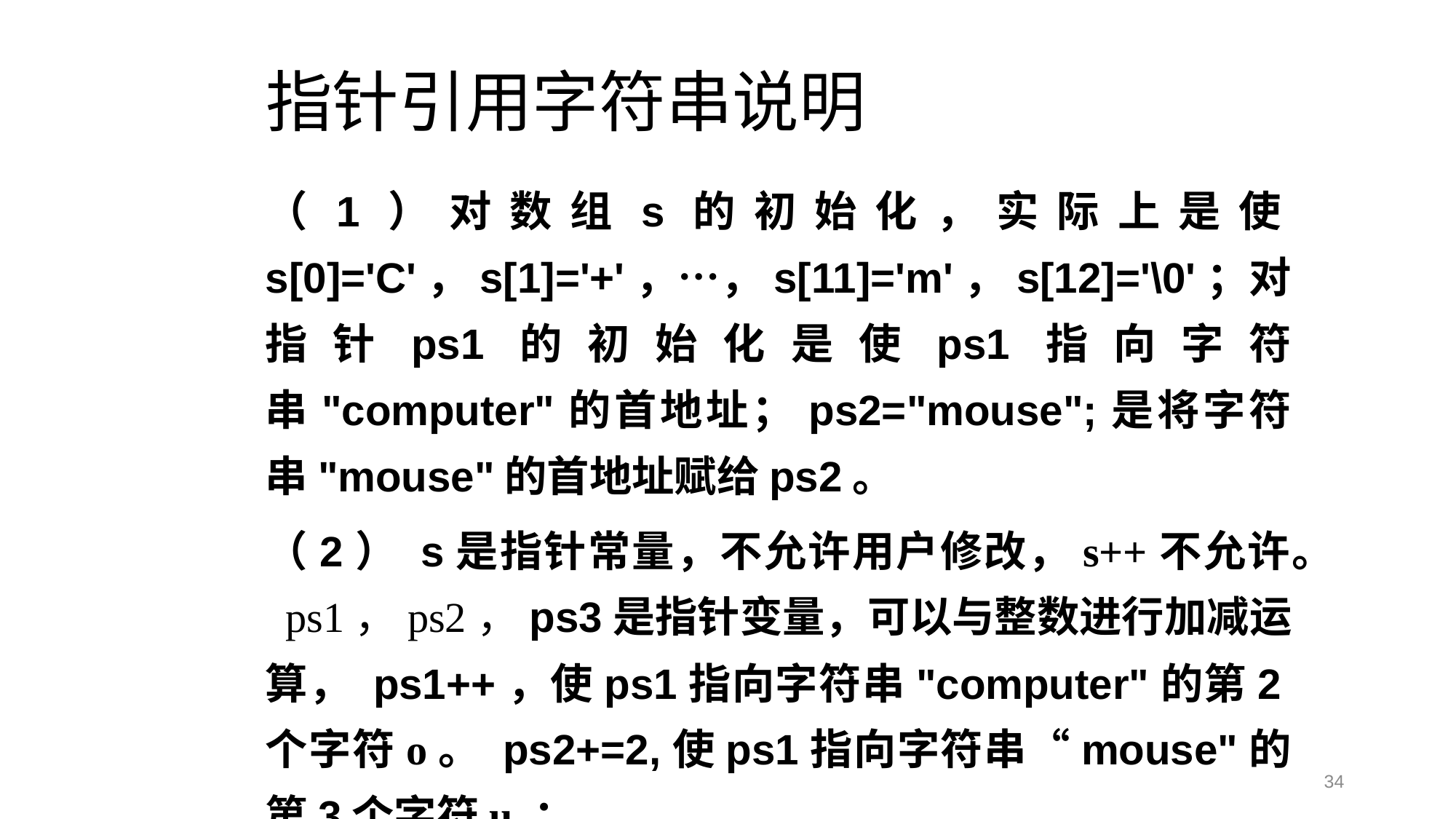

# 指针引用字符串说明
（1）对数组s的初始化，实际上是使s[0]='C'，s[1]='+'，…，s[11]='m'，s[12]='\0'；对指针ps1的初始化是使ps1指向字符串"computer"的首地址；ps2="mouse";是将字符串"mouse"的首地址赋给ps2。
（2） s是指针常量，不允许用户修改，s++不允许。 ps1，ps2，ps3是指针变量，可以与整数进行加减运算， ps1++，使ps1指向字符串"computer"的第2个字符o。 ps2+=2,使ps1指向字符串“mouse"的第3个字符u ；
34